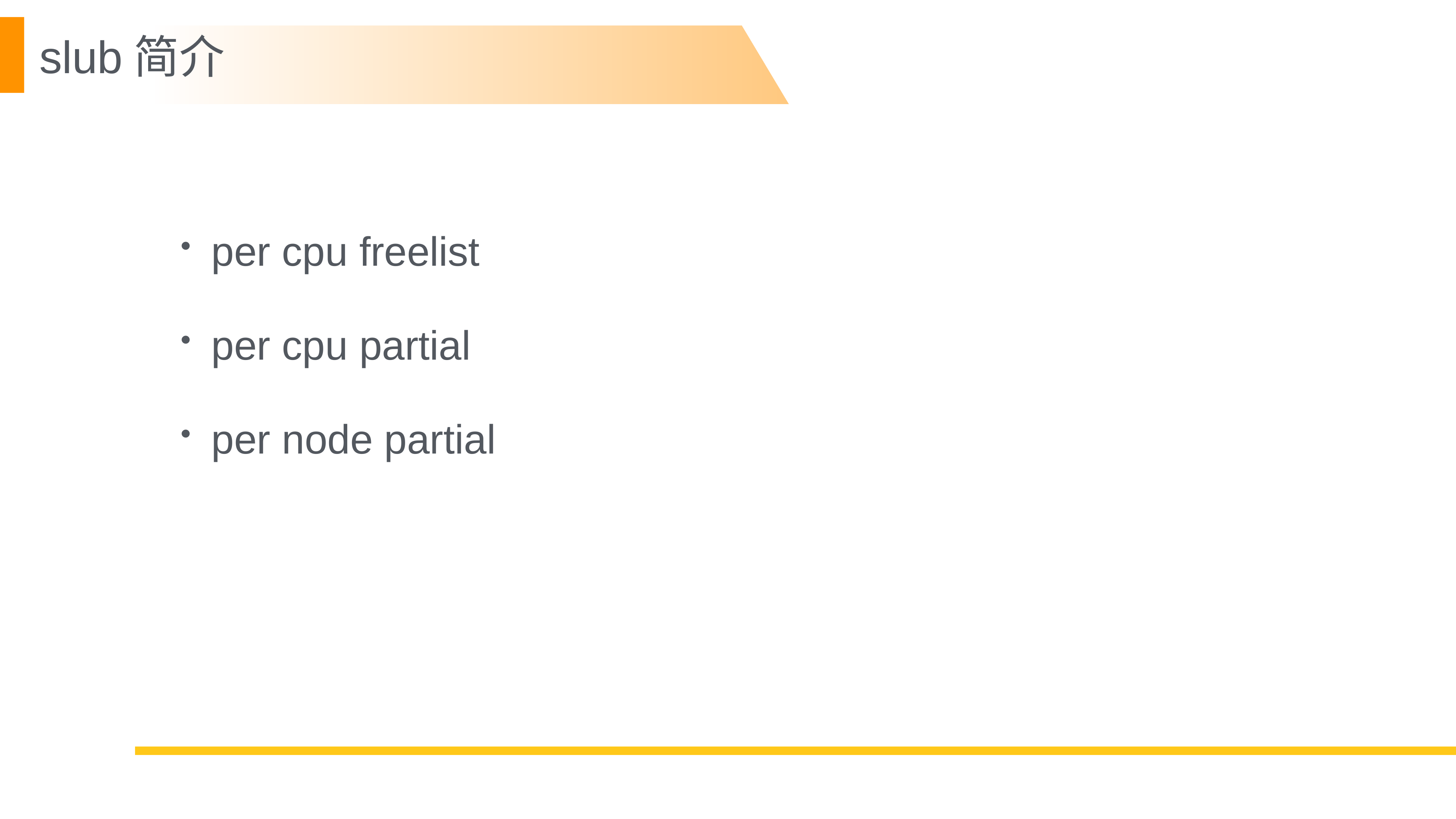

slub简介
per cpu freelist
per cpu partial
per node partial